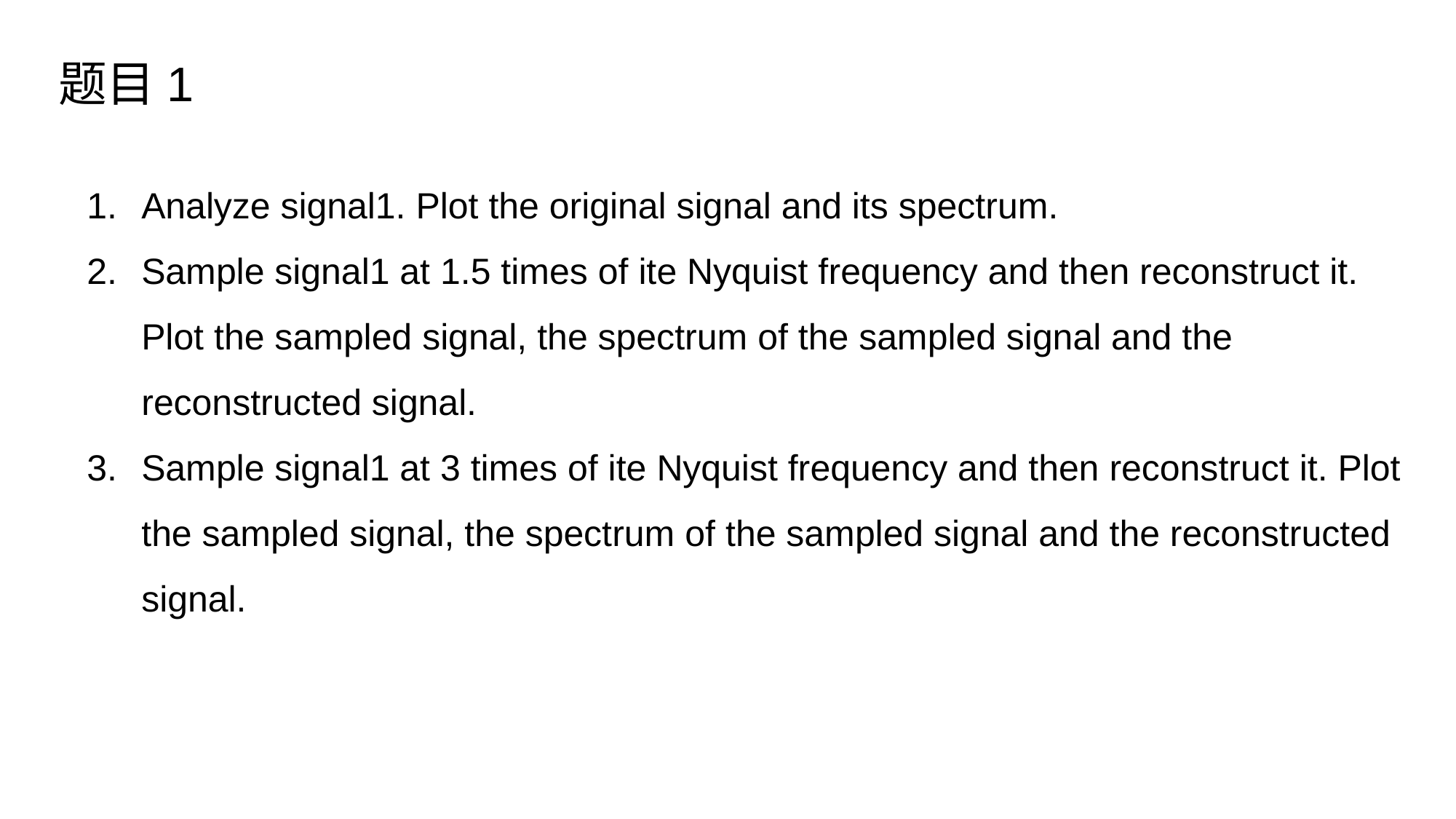

题目1
Analyze signal1. Plot the original signal and its spectrum.
Sample signal1 at 1.5 times of ite Nyquist frequency and then reconstruct it. Plot the sampled signal, the spectrum of the sampled signal and the reconstructed signal.
Sample signal1 at 3 times of ite Nyquist frequency and then reconstruct it. Plot the sampled signal, the spectrum of the sampled signal and the reconstructed signal.